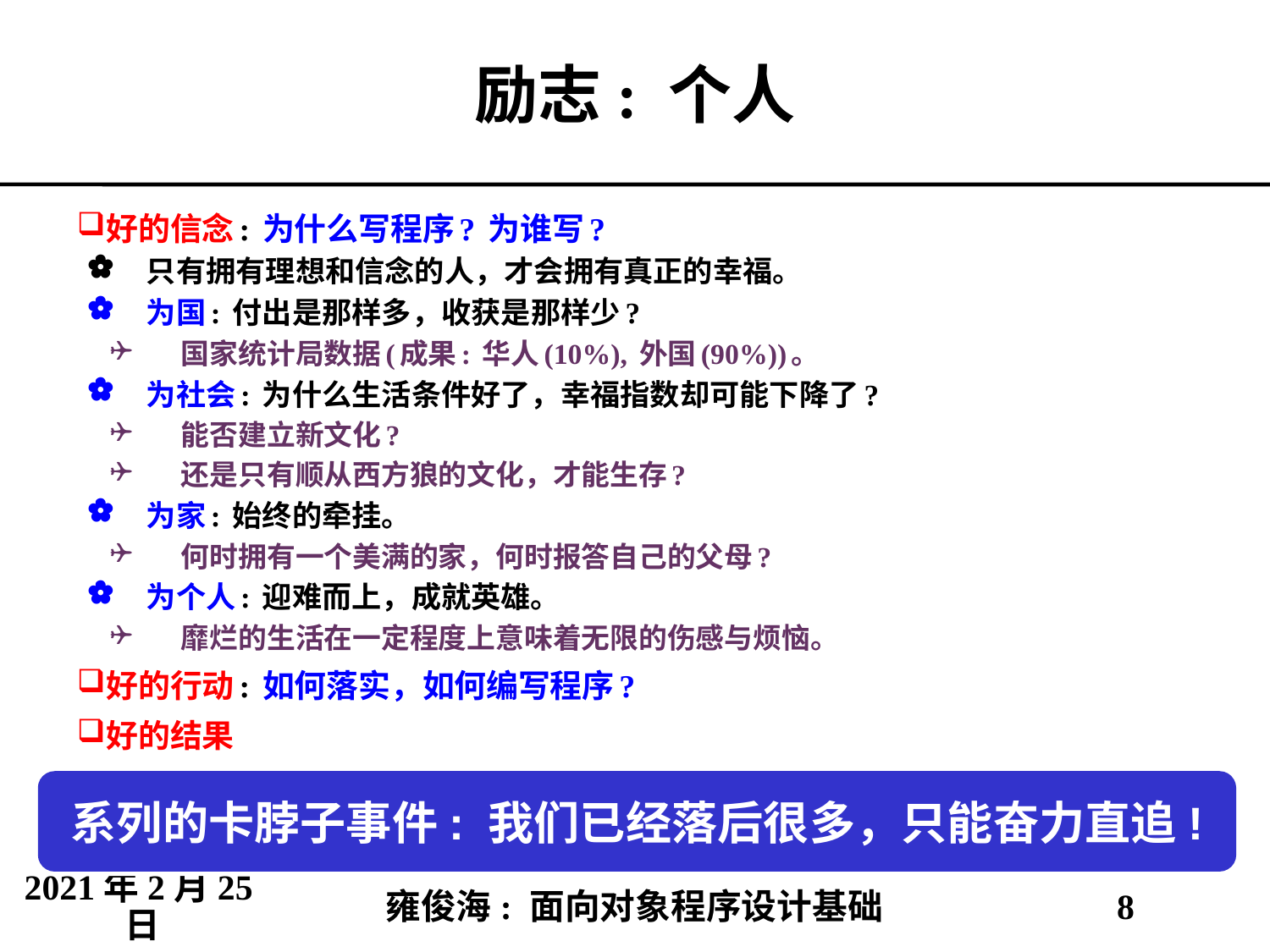

# 励志: 个人

好的信念: 为什么写程序? 为谁写?
只有拥有理想和信念的人，才会拥有真正的幸福。
为国: 付出是那样多，收获是那样少?
国家统计局数据(成果: 华人(10%), 外国(90%))。
为社会: 为什么生活条件好了，幸福指数却可能下降了?
能否建立新文化?
还是只有顺从西方狼的文化，才能生存?
为家: 始终的牵挂。
何时拥有一个美满的家，何时报答自己的父母?
为个人: 迎难而上，成就英雄。
靡烂的生活在一定程度上意味着无限的伤感与烦恼。
好的行动: 如何落实，如何编写程序?
好的结果

系列的卡脖子事件: 我们已经落后很多，只能奋力直追!
2021年2月25日
雍俊海: 面向对象程序设计基础
8